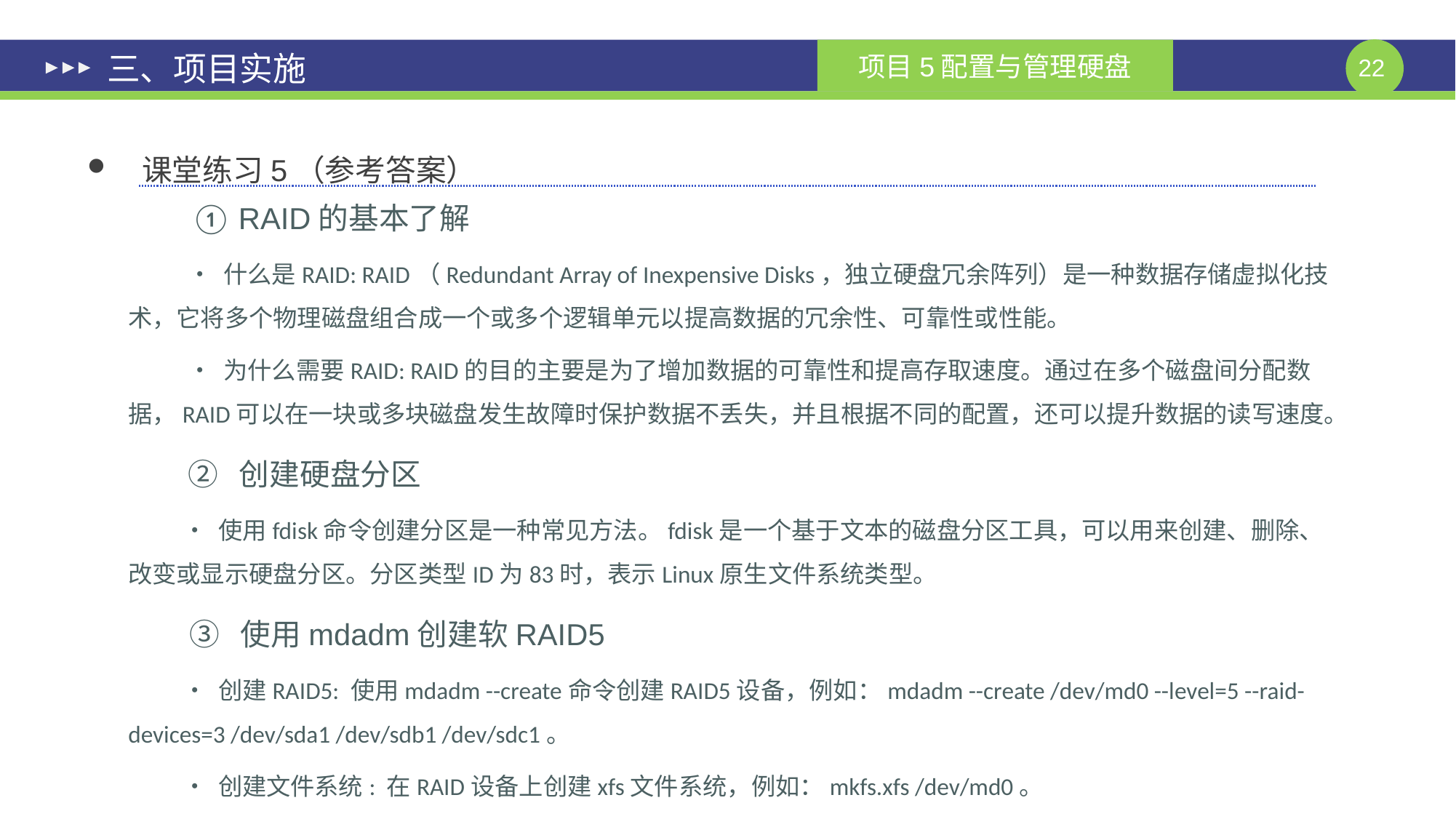

课堂练习5（参考答案）
# 三、项目实施
 ① RAID的基本了解
 • 什么是RAID: RAID（Redundant Array of Inexpensive Disks，独立硬盘冗余阵列）是一种数据存储虚拟化技术，它将多个物理磁盘组合成一个或多个逻辑单元以提高数据的冗余性、可靠性或性能。
 • 为什么需要RAID: RAID的目的主要是为了增加数据的可靠性和提高存取速度。通过在多个磁盘间分配数据，RAID可以在一块或多块磁盘发生故障时保护数据不丢失，并且根据不同的配置，还可以提升数据的读写速度。
 ②  创建硬盘分区
• 使用fdisk命令创建分区是一种常见方法。fdisk是一个基于文本的磁盘分区工具，可以用来创建、删除、改变或显示硬盘分区。分区类型ID为83时，表示Linux原生文件系统类型。
 ③  使用mdadm创建软RAID5
• 创建RAID5: 使用mdadm --create命令创建RAID5设备，例如：mdadm --create /dev/md0 --level=5 --raid-devices=3 /dev/sda1 /dev/sdb1 /dev/sdc1。
• 创建文件系统: 在RAID设备上创建xfs文件系统，例如：mkfs.xfs /dev/md0。